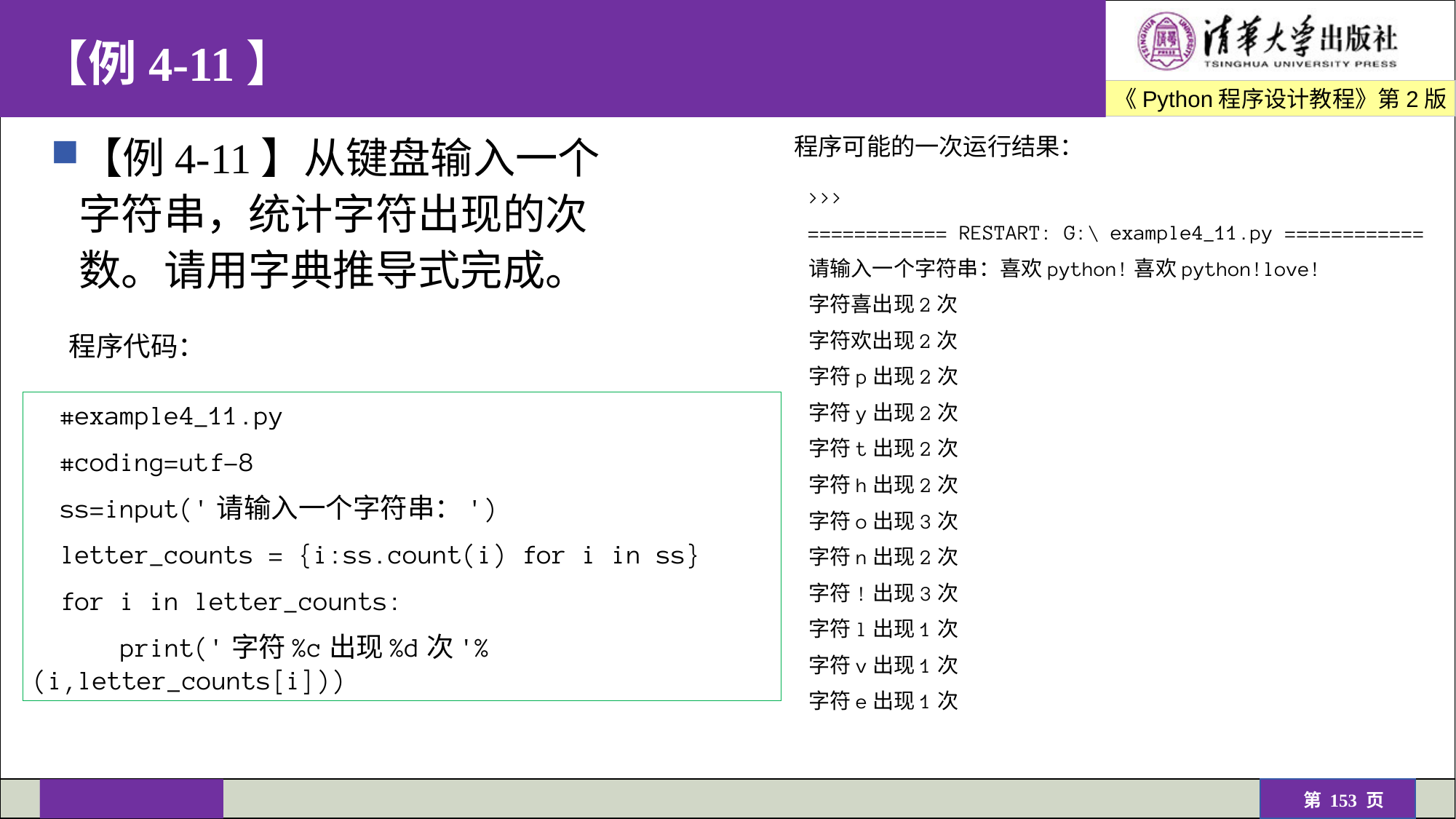

# 【例4-11】
【例4-11】从键盘输入一个字符串，统计字符出现的次数。请用字典推导式完成。
程序可能的一次运行结果：
>>>
============ RESTART: G:\ example4_11.py ============
请输入一个字符串：喜欢python!喜欢python!love!
字符喜出现2次
字符欢出现2次
字符p出现2次
字符y出现2次
字符t出现2次
字符h出现2次
字符o出现3次
字符n出现2次
字符!出现3次
字符l出现1次
字符v出现1次
字符e出现1次
程序代码：
#example4_11.py
#coding=utf-8
ss=input('请输入一个字符串：')
letter_counts = {i:ss.count(i) for i in ss}
for i in letter_counts:
    print('字符%c出现%d次'%(i,letter_counts[i]))